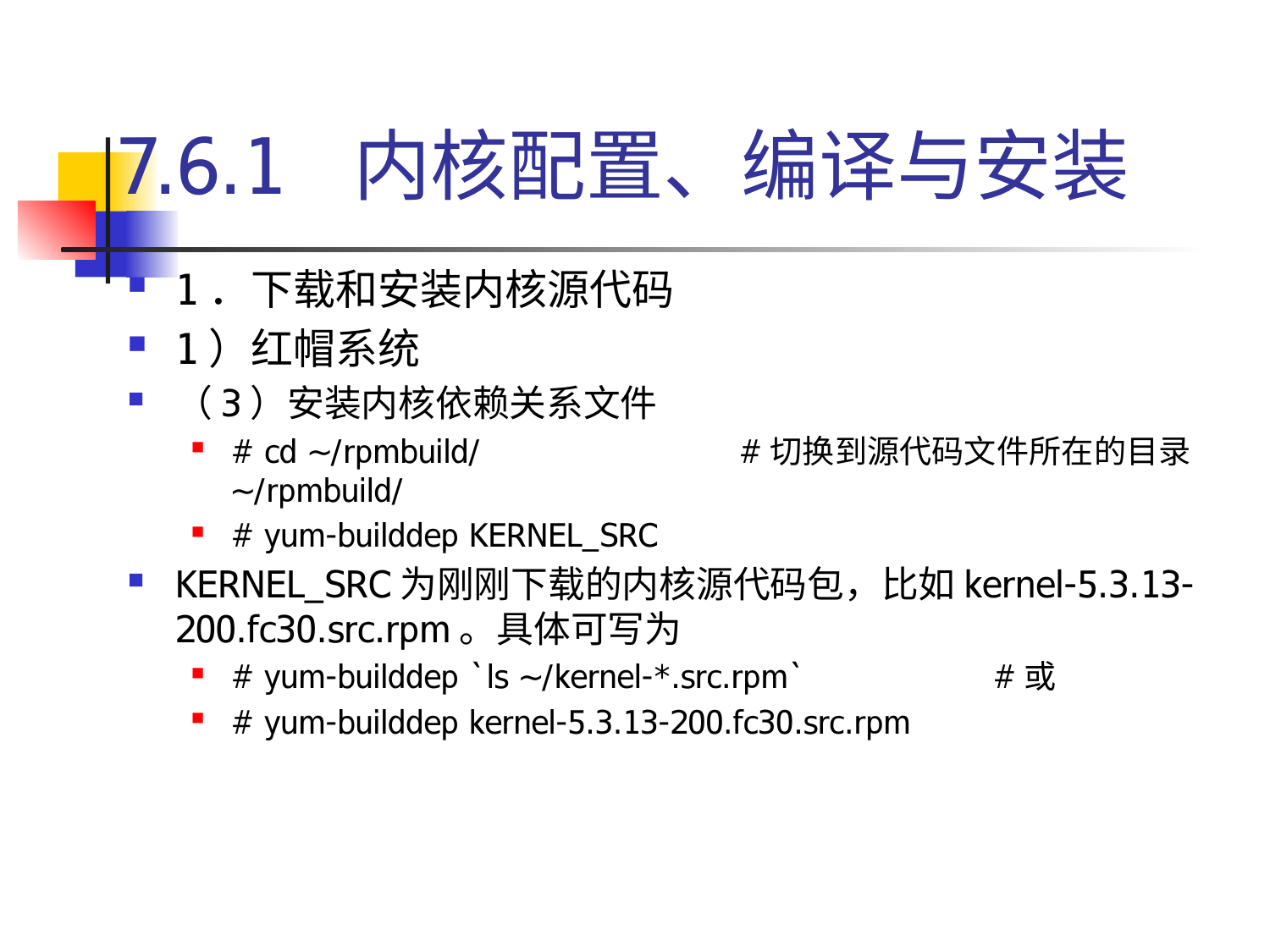

# 7.6.1  内核配置、编译与安装
1．下载和安装内核源代码
1）红帽系统
（3）安装内核依赖关系文件
# cd ~/rpmbuild/ 		#切换到源代码文件所在的目录~/rpmbuild/
# yum-builddep KERNEL_SRC
KERNEL_SRC为刚刚下载的内核源代码包，比如kernel-5.3.13-200.fc30.src.rpm。具体可写为
# yum-builddep `ls ~/kernel-*.src.rpm` 		#或
# yum-builddep kernel-5.3.13-200.fc30.src.rpm